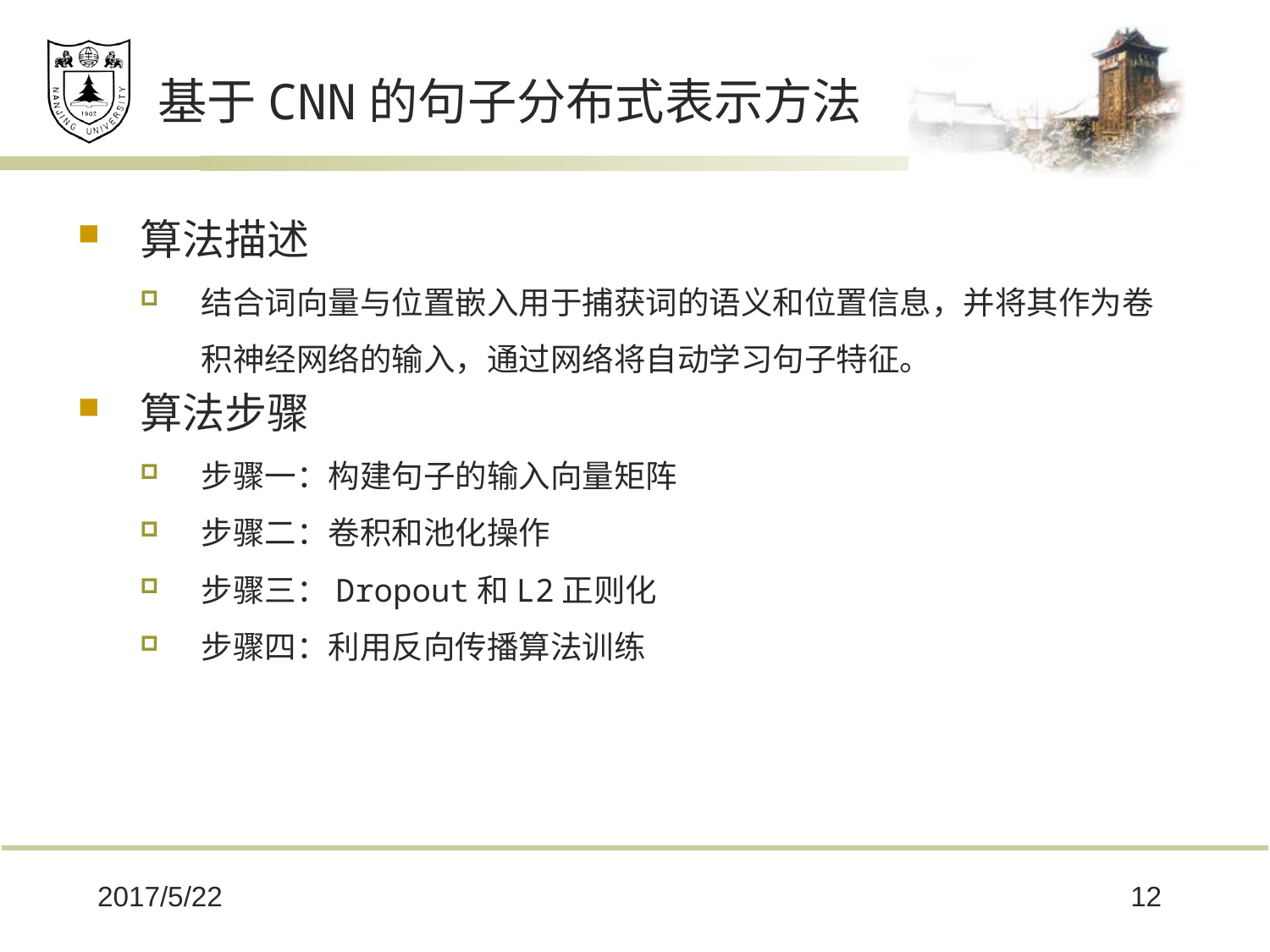

# 基于CNN的句子分布式表示方法
算法描述
结合词向量与位置嵌入用于捕获词的语义和位置信息，并将其作为卷积神经网络的输入，通过网络将自动学习句子特征。
算法步骤
步骤一：构建句子的输入向量矩阵
步骤二：卷积和池化操作
步骤三：Dropout和L2正则化
步骤四：利用反向传播算法训练

2017/5/22
12